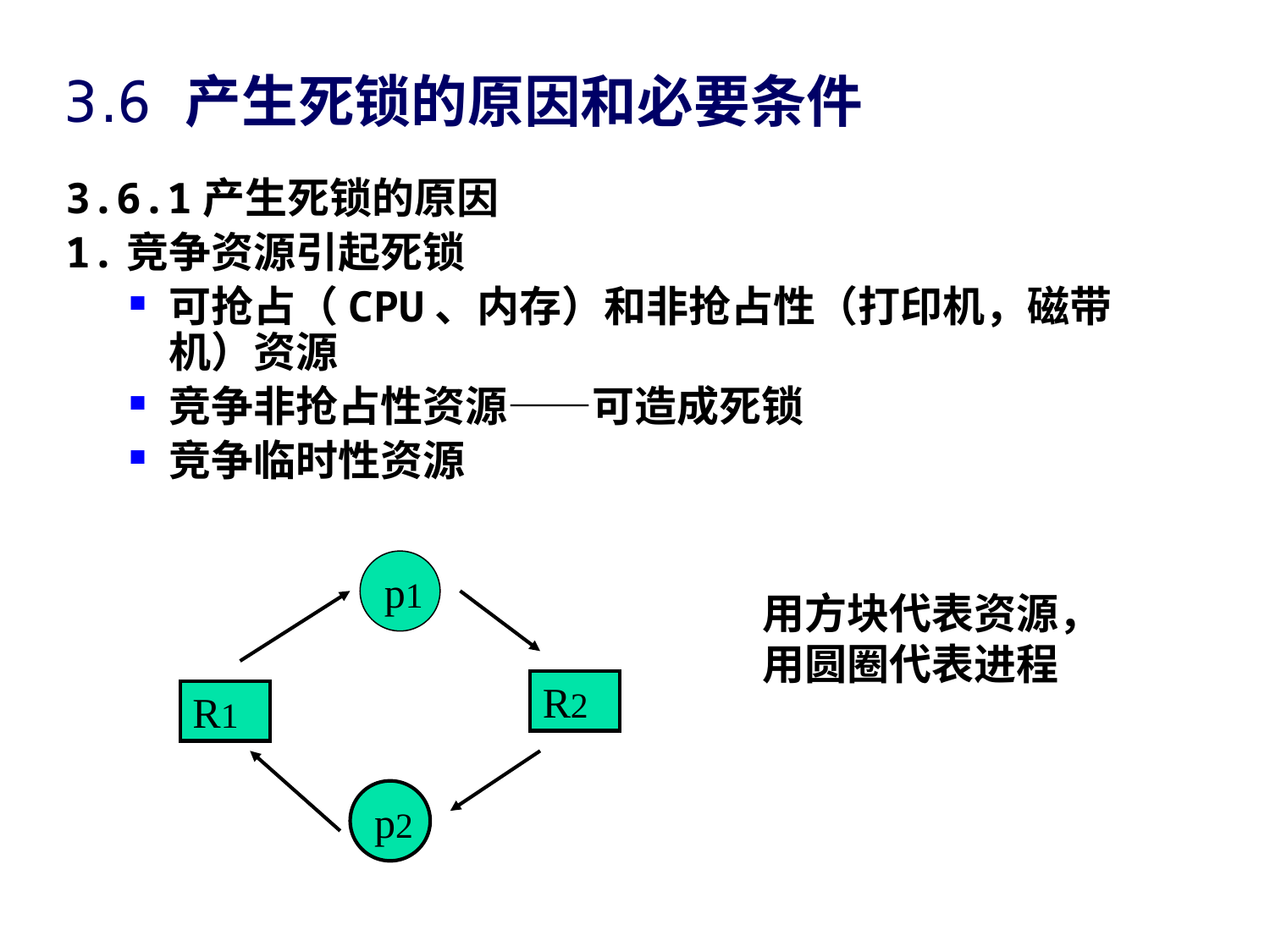

# 3.6 产生死锁的原因和必要条件
3.6.1产生死锁的原因
1.竞争资源引起死锁
可抢占（CPU、内存）和非抢占性（打印机，磁带机）资源
竞争非抢占性资源——可造成死锁
竞争临时性资源

p1
用方块代表资源，用圆圈代表进程

R2
R1

p2